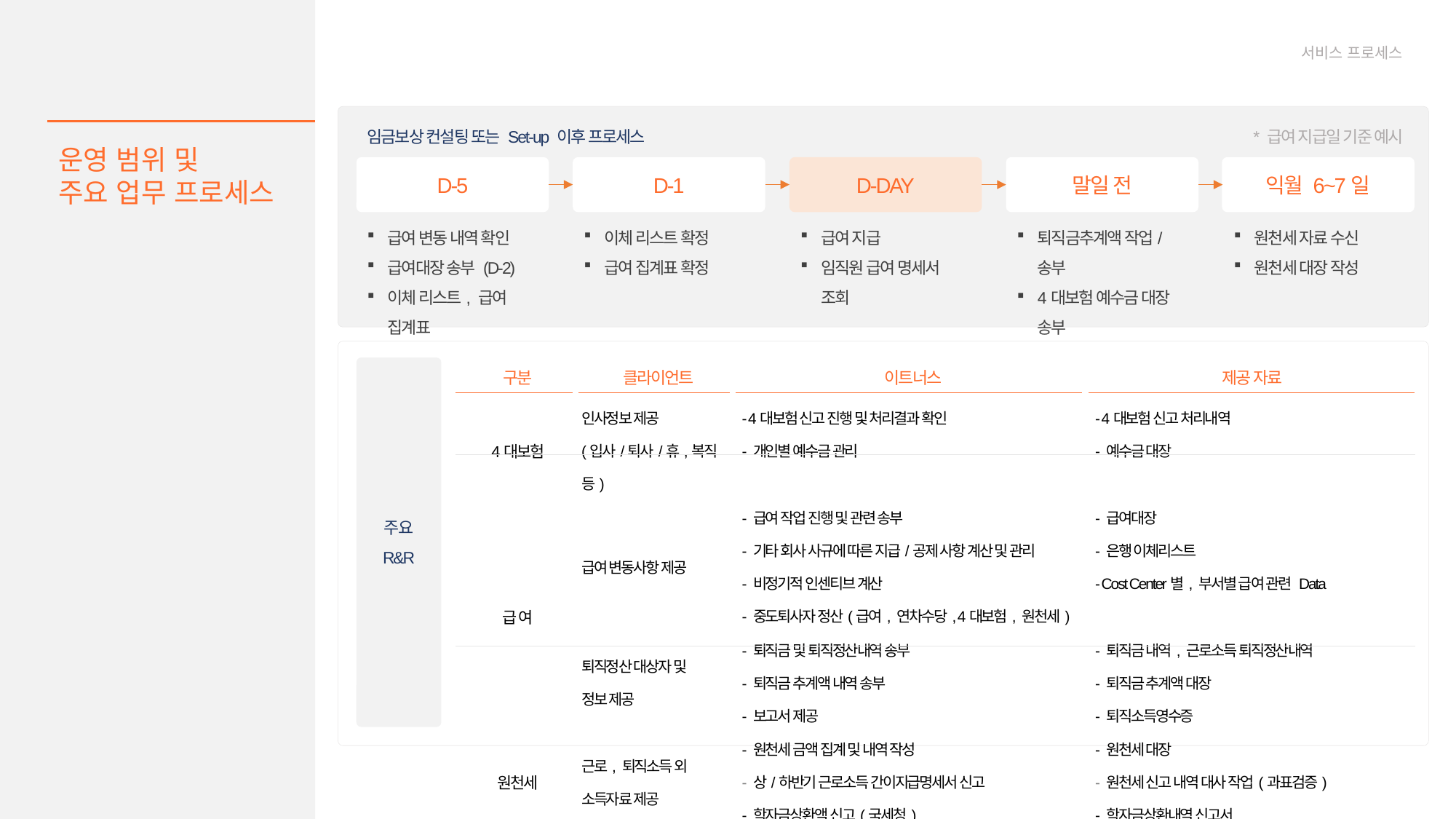

서비스 프로세스

임금보상 컨설팅 또는 Set-up 이후 프로세스
* 급여 지급일 기준 예시
# 운영 범위 및 주요 업무 프로세스
D-5
D-1
D-DAY
말일 전
익월 6~7일
급여 변동 내역 확인
급여대장 송부 (D-2)
이체 리스트, 급여 집계표
이체 리스트 확정
급여 집계표 확정
급여 지급
임직원 급여 명세서 조회
퇴직금추계액 작업/ 송부
4대보험 예수금 대장 송부
원천세 자료 수신
원천세 대장 작성

| 구분 | 클라이언트 | 이트너스 | 제공 자료 |
| --- | --- | --- | --- |
| 4대보험 | 인사정보 제공 (입사/퇴사/휴,복직 등) | - 4대보험 신고 진행 및 처리결과 확인 - 개인별 예수금 관리 | - 4대보험 신고 처리내역 - 예수금 대장 |
| 급 여 | 급여 변동사항 제공 | - 급여 작업 진행 및 관련 송부 - 기타 회사 사규에 따른 지급/공제 사항 계산 및 관리 - 비정기적 인센티브 계산 - 중도퇴사자 정산(급여, 연차수당, 4대보험, 원천세) | - 급여대장 - 은행 이체리스트 - Cost Center별, 부서별 급여 관련 Data |
|  | 퇴직정산 대상자 및 정보 제공 | - 퇴직금 및 퇴직정산내역 송부 - 퇴직금 추계액 내역 송부 - 보고서 제공 | - 퇴직금 내역, 근로소득 퇴직정산내역 - 퇴직금 추계액 대장 - 퇴직소득영수증 |
| 원천세 | 근로, 퇴직소득 외 소득자료 제공 | - 원천세 금액 집계 및 내역 작성 - 상/하반기 근로소득 간이지급명세서 신고 - 학자금상환액 신고(국세청) | - 원천세 대장 - 원천세 신고 내역 대사 작업(과표검증) - 학자금상환내역 신고서 |
주요
R&R